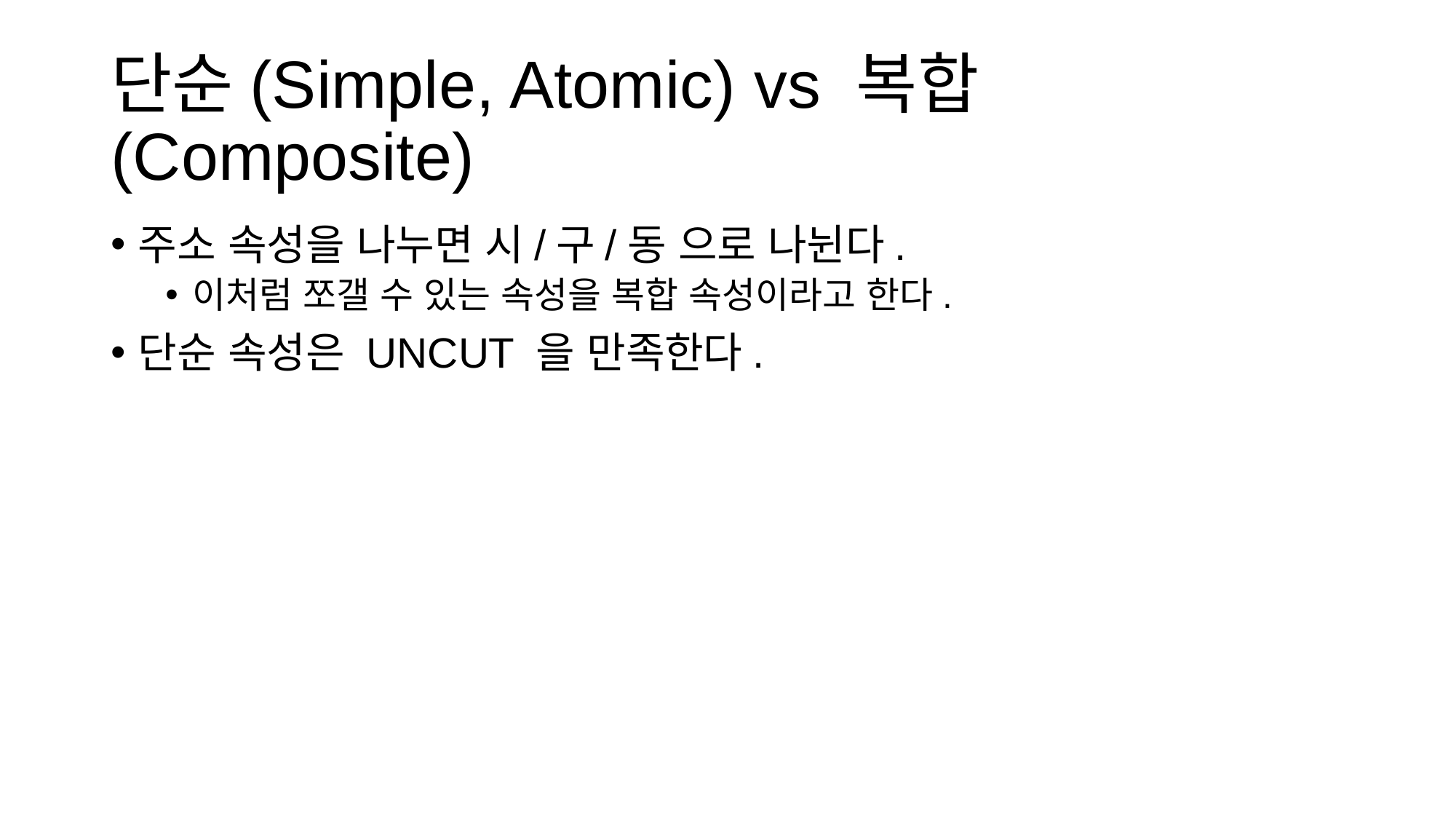

# 단순(Simple, Atomic) vs 복합(Composite)
주소 속성을 나누면 시/구/동 으로 나뉜다.
이처럼 쪼갤 수 있는 속성을 복합 속성이라고 한다.
단순 속성은 UNCUT 을 만족한다.